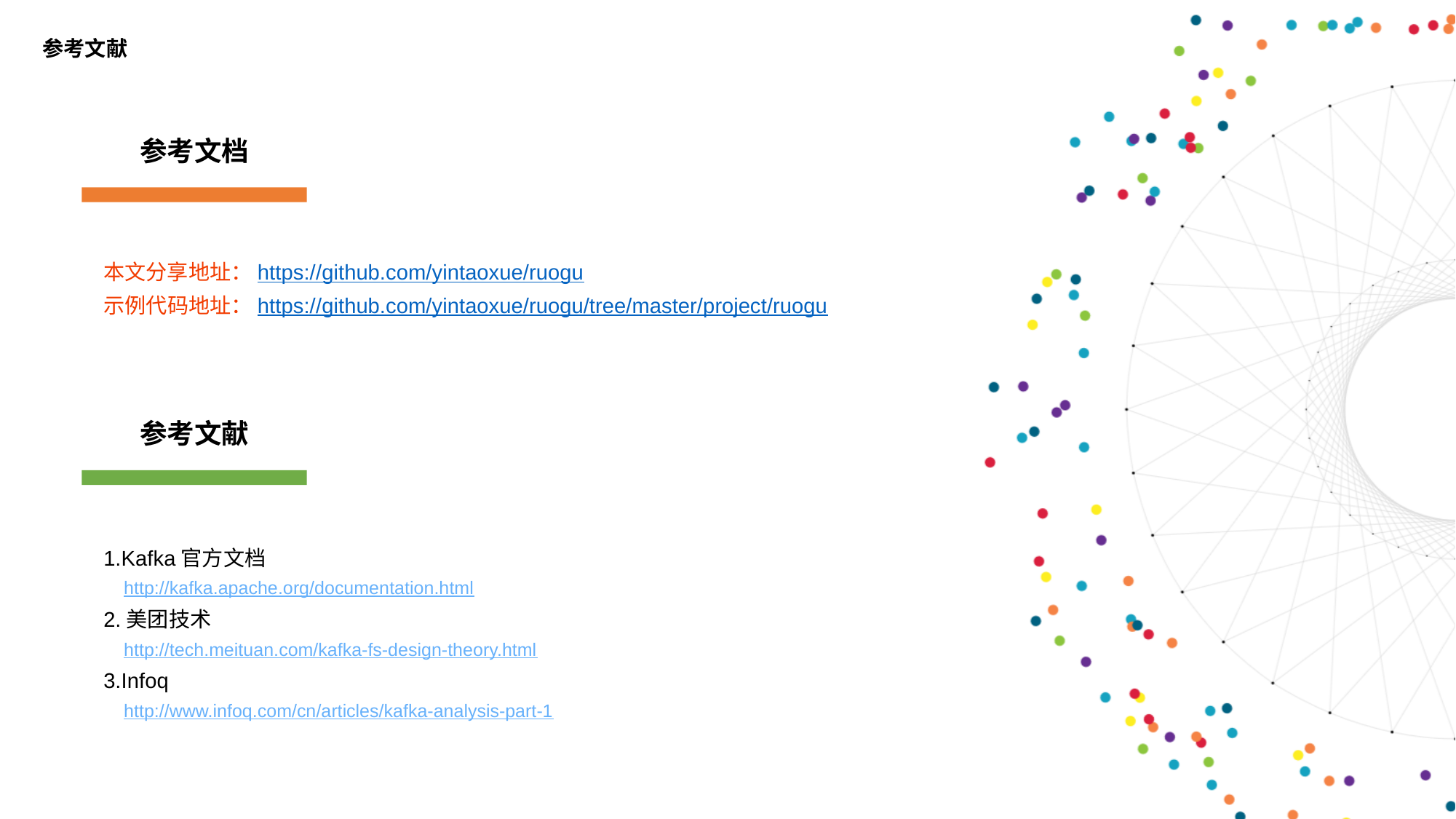

参考文献
参考文档

本文分享地址：https://github.com/yintaoxue/ruogu
示例代码地址：https://github.com/yintaoxue/ruogu/tree/master/project/ruogu

参考文献

1.Kafka官方文档
    http://kafka.apache.org/documentation.html
2.美团技术
    http://tech.meituan.com/kafka-fs-design-theory.html
3.Infoq
    http://www.infoq.com/cn/articles/kafka-analysis-part-1